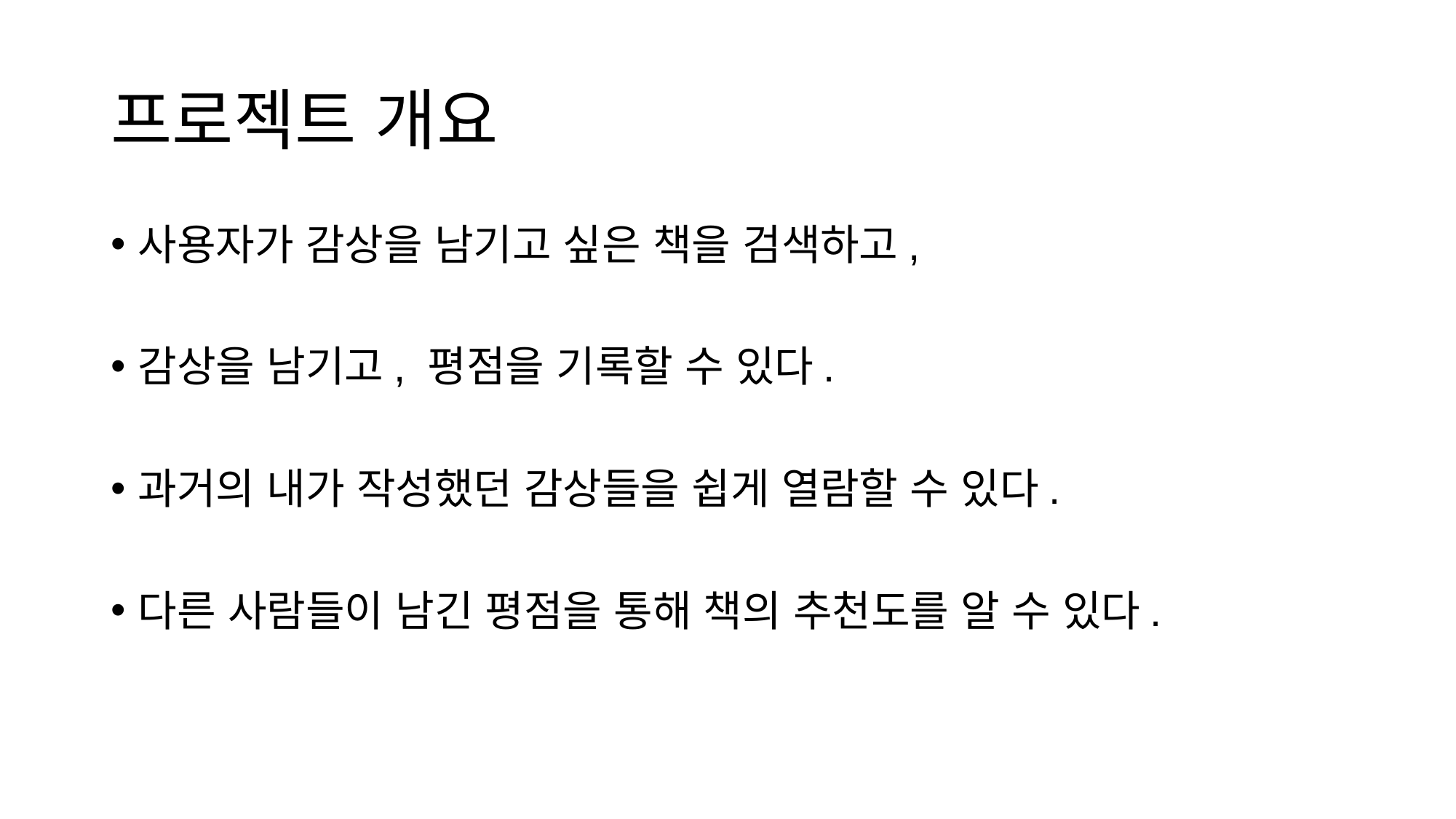

# 프로젝트 개요
사용자가 감상을 남기고 싶은 책을 검색하고,

감상을 남기고, 평점을 기록할 수 있다.

과거의 내가 작성했던 감상들을 쉽게 열람할 수 있다.

다른 사람들이 남긴 평점을 통해 책의 추천도를 알 수 있다.